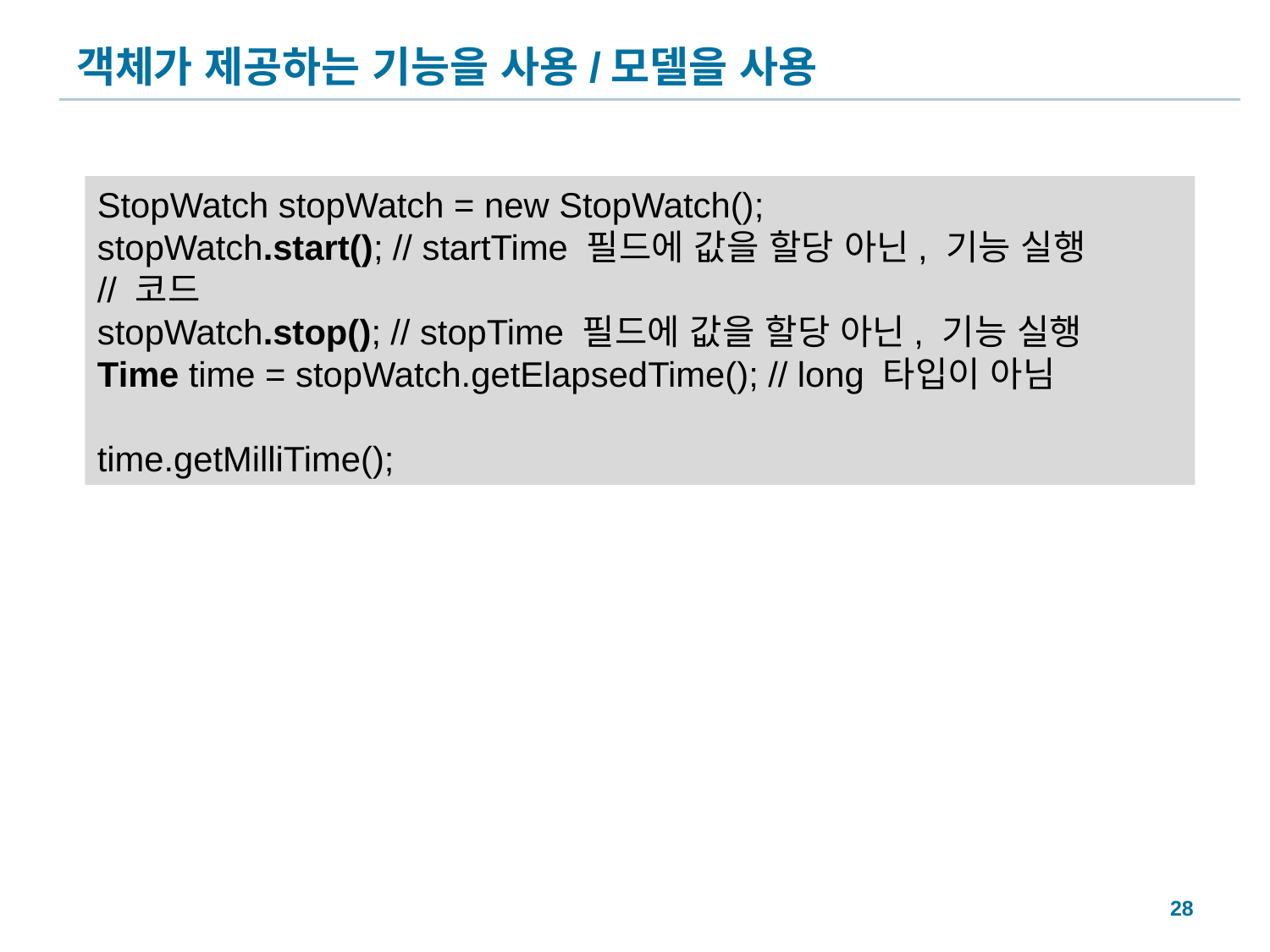

# 객체가 제공하는 기능을 사용/모델을 사용
StopWatch stopWatch = new StopWatch();
stopWatch.start(); // startTime 필드에 값을 할당 아닌, 기능 실행
// 코드
stopWatch.stop(); // stopTime 필드에 값을 할당 아닌, 기능 실행
Time time = stopWatch.getElapsedTime(); // long 타입이 아님

time.getMilliTime();
28